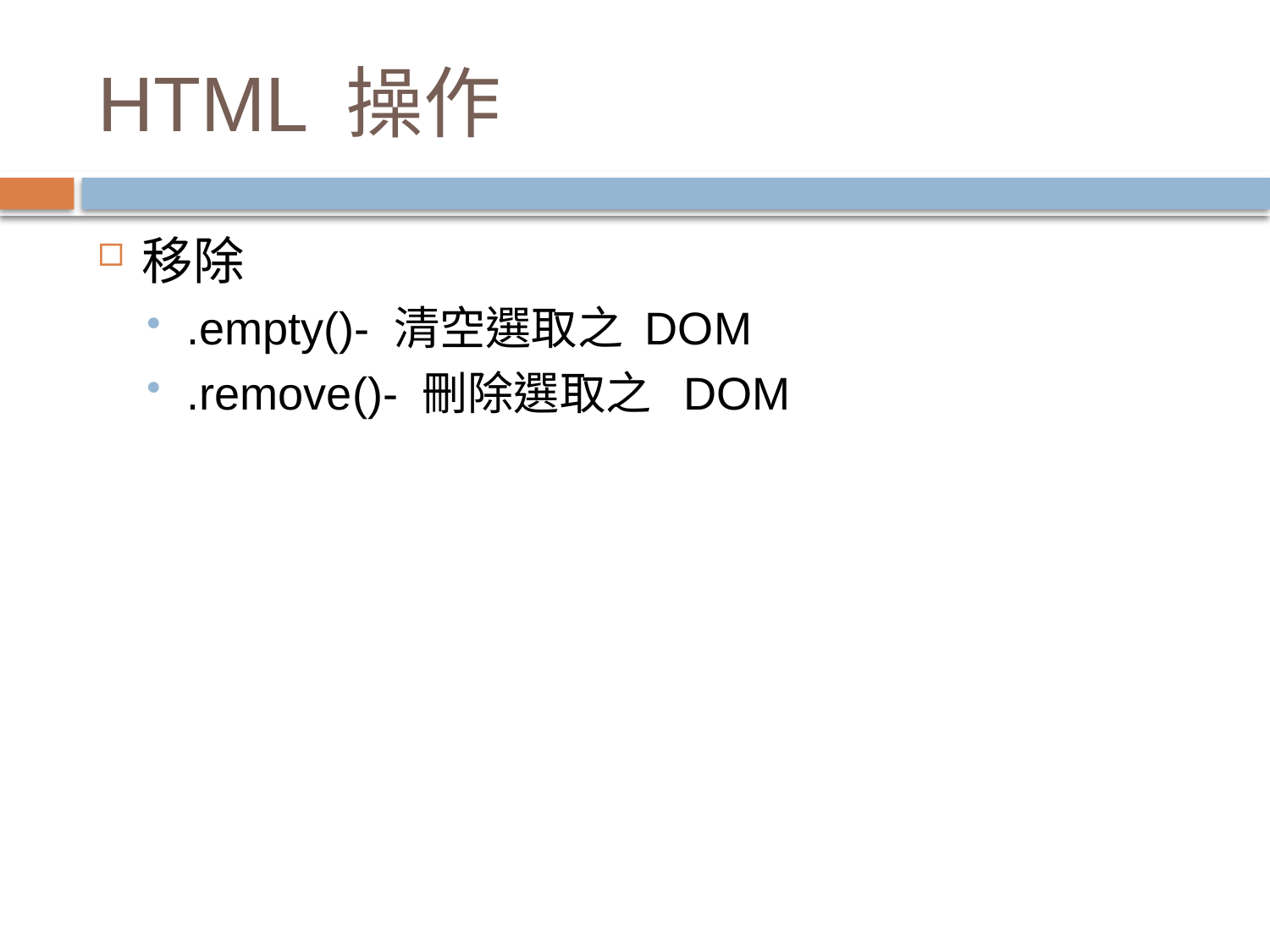

# HTML 操作
移除
.empty()- 清空選取之 DOM
.remove()- 刪除選取之  DOM